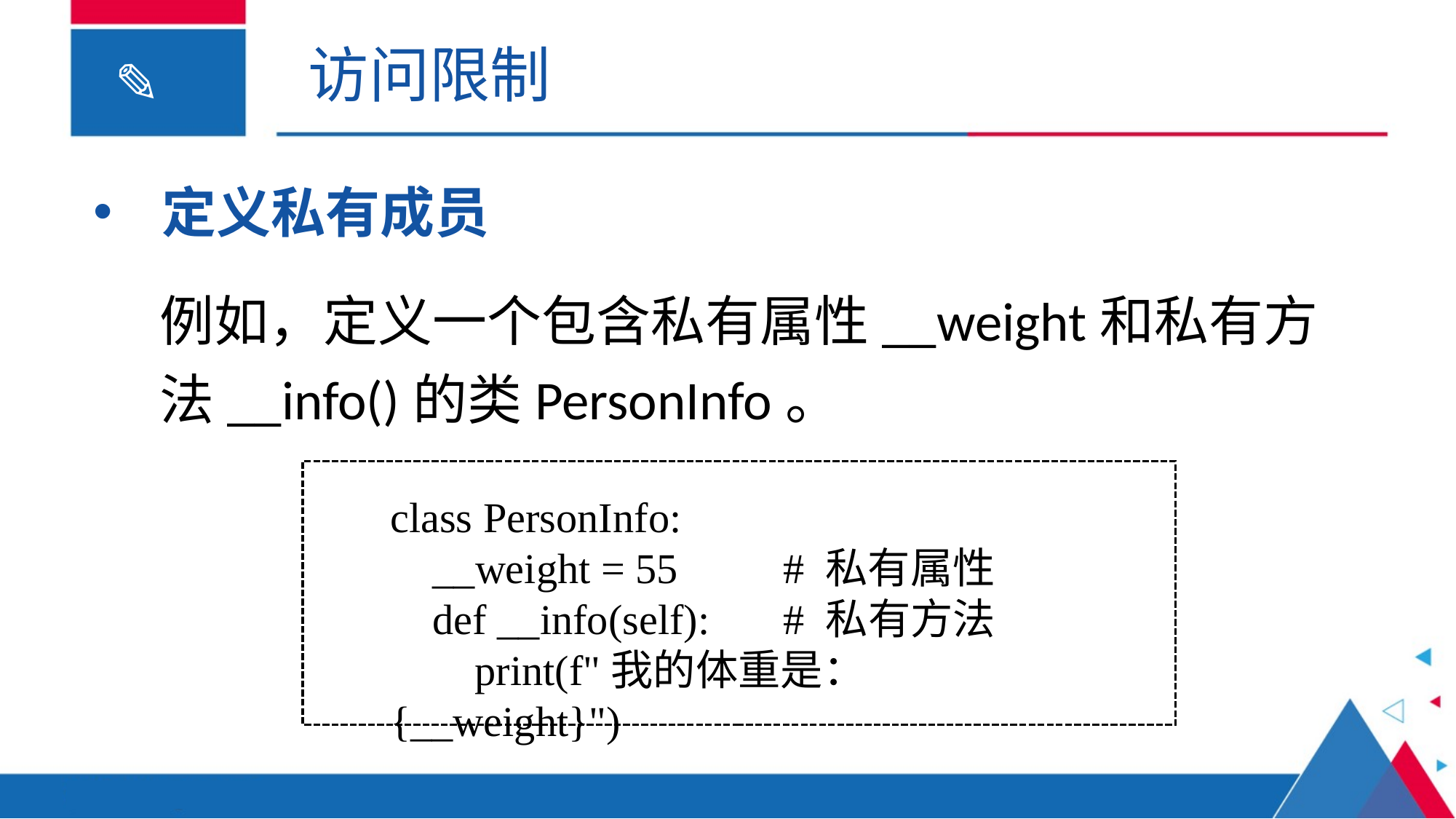

访问限制
定义私有成员
例如，定义一个包含私有属性__weight和私有方法__info()的类PersonInfo。

class PersonInfo:
    __weight = 55          # 私有属性
    def __info(self):       # 私有方法
        print(f"我的体重是：{__weight}")